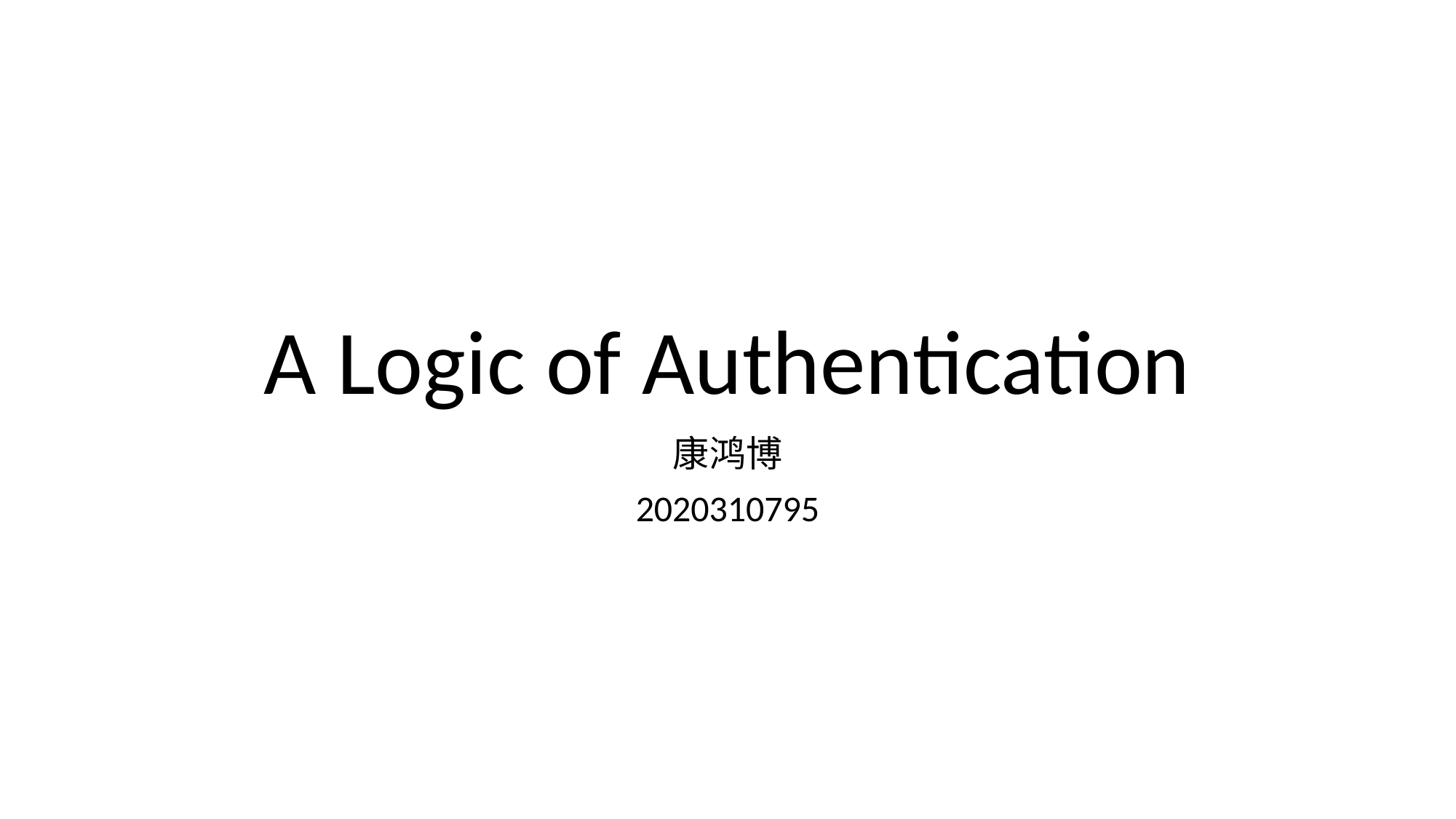

# A Logic of Authentication
康鸿博
2020310795